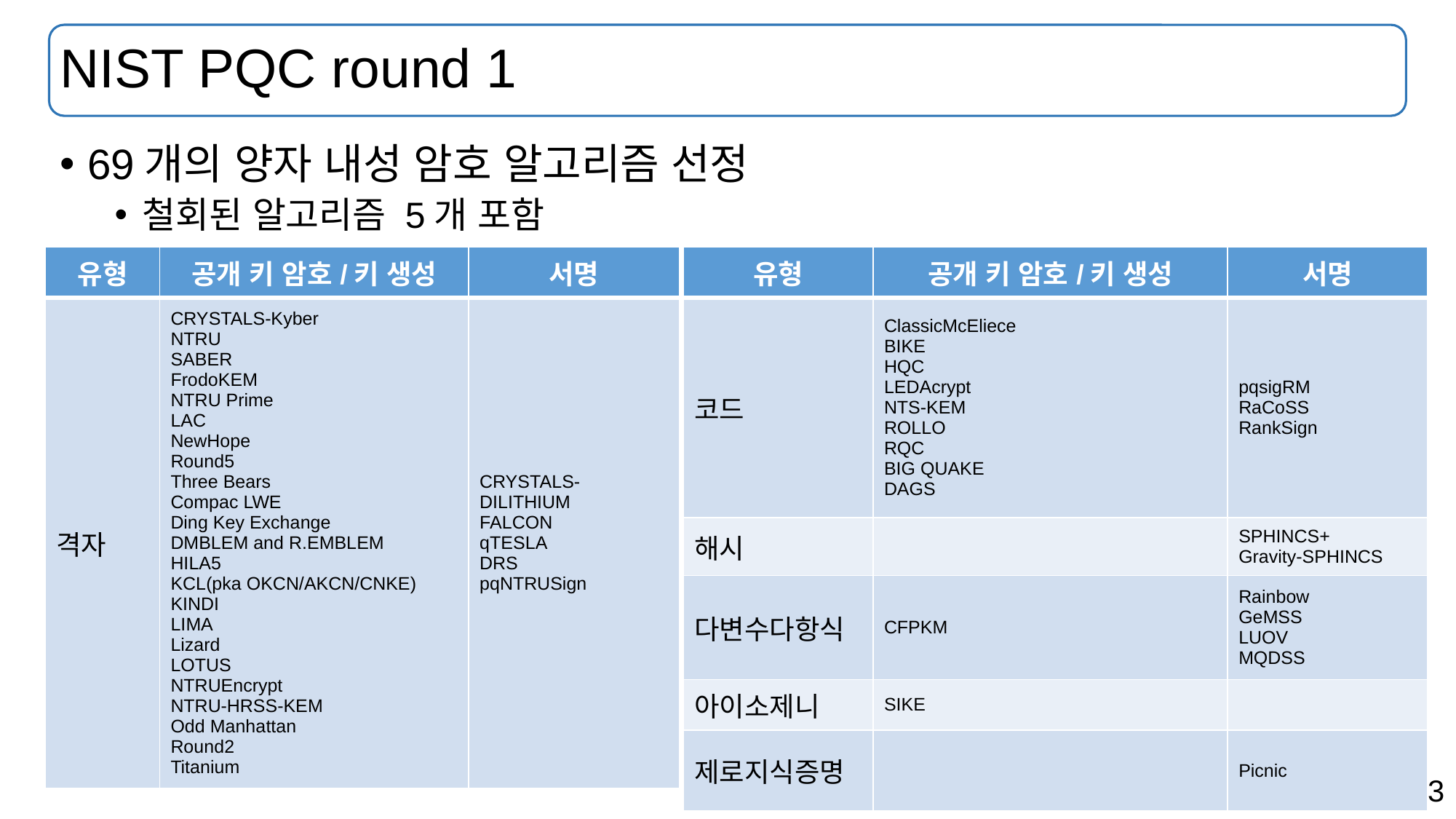

# NIST PQC round 1
69개의 양자 내성 암호 알고리즘 선정
철회된 알고리즘 5개 포함
| 유형 | 공개 키 암호/키 생성 | 서명 |
| --- | --- | --- |
| 코드 | ClassicMcEliece BIKE HQC LEDAcrypt NTS-KEM ROLLO RQC BIG QUAKE DAGS | pqsigRM RaCoSS RankSign |
| 해시 |  | SPHINCS+ Gravity-SPHINCS |
| 다변수다항식 | CFPKM | Rainbow GeMSS LUOV MQDSS |
| 아이소제니 | SIKE |  |
| 제로지식증명 |  | Picnic |
| 유형 | 공개 키 암호/키 생성 | 서명 |
| --- | --- | --- |
| 격자 | CRYSTALS-Kyber NTRU SABER FrodoKEM NTRU Prime LAC NewHope Round5 Three Bears Compac LWE Ding Key Exchange DMBLEM and R.EMBLEM HILA5 KCL(pka OKCN/AKCN/CNKE) KINDI LIMA Lizard LOTUS NTRUEncrypt NTRU-HRSS-KEM Odd Manhattan Round2 Titanium | CRYSTALS-DILITHIUM FALCON qTESLA DRS pqNTRUSign |